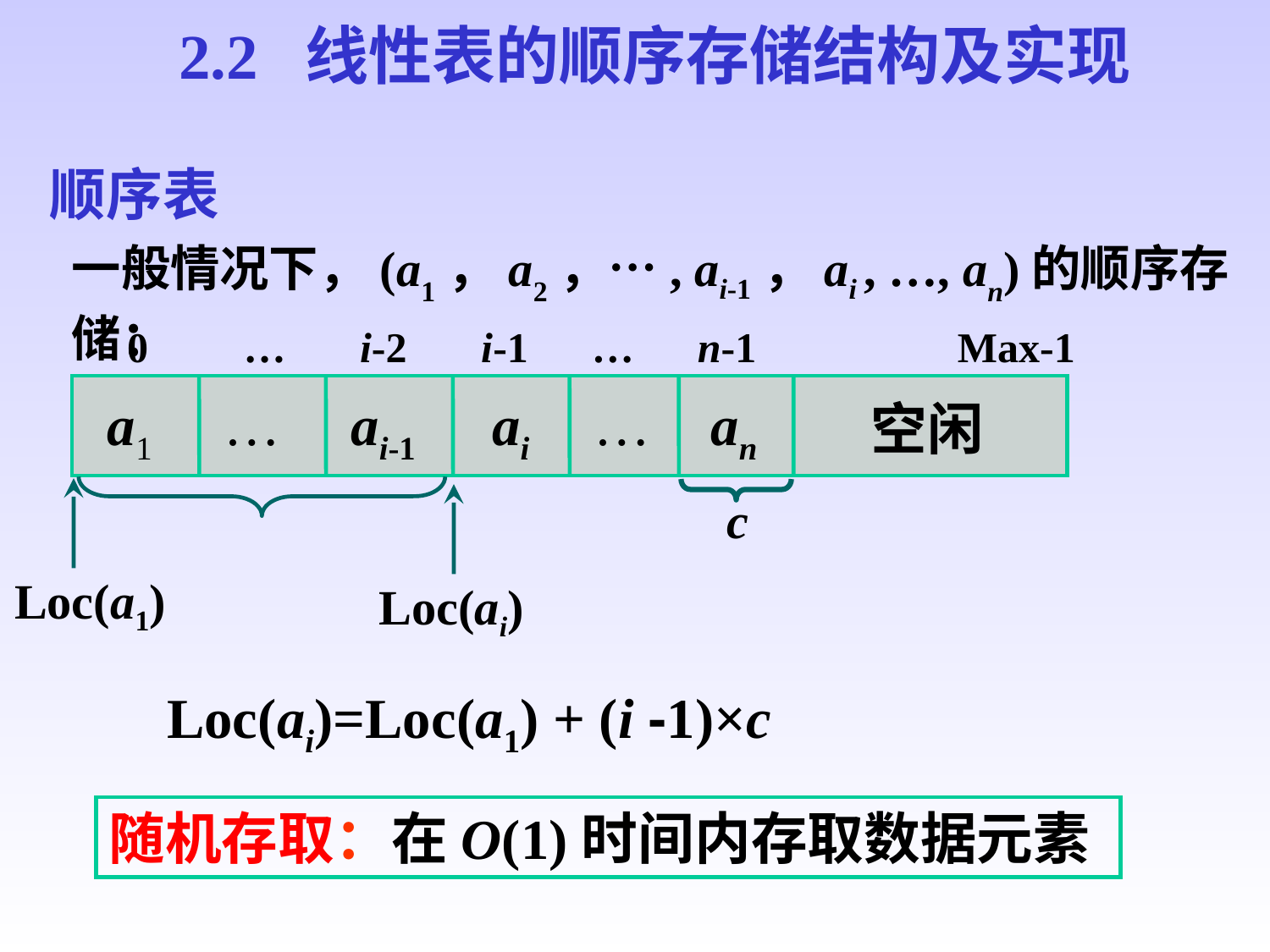

2.2  线性表的顺序存储结构及实现
顺序表
一般情况下，(a1，a2，…, ai-1，ai , …, an)的顺序存储：

   0         …       i-2       i-1      …      n-1                   Max-1

 a1
…
 ai-1
  ai
…
 an
 空闲

Loc(a1)

c

Loc(ai)
Loc(ai)=Loc(a1) + (i -1)×c
随机存取：在O(1)时间内存取数据元素